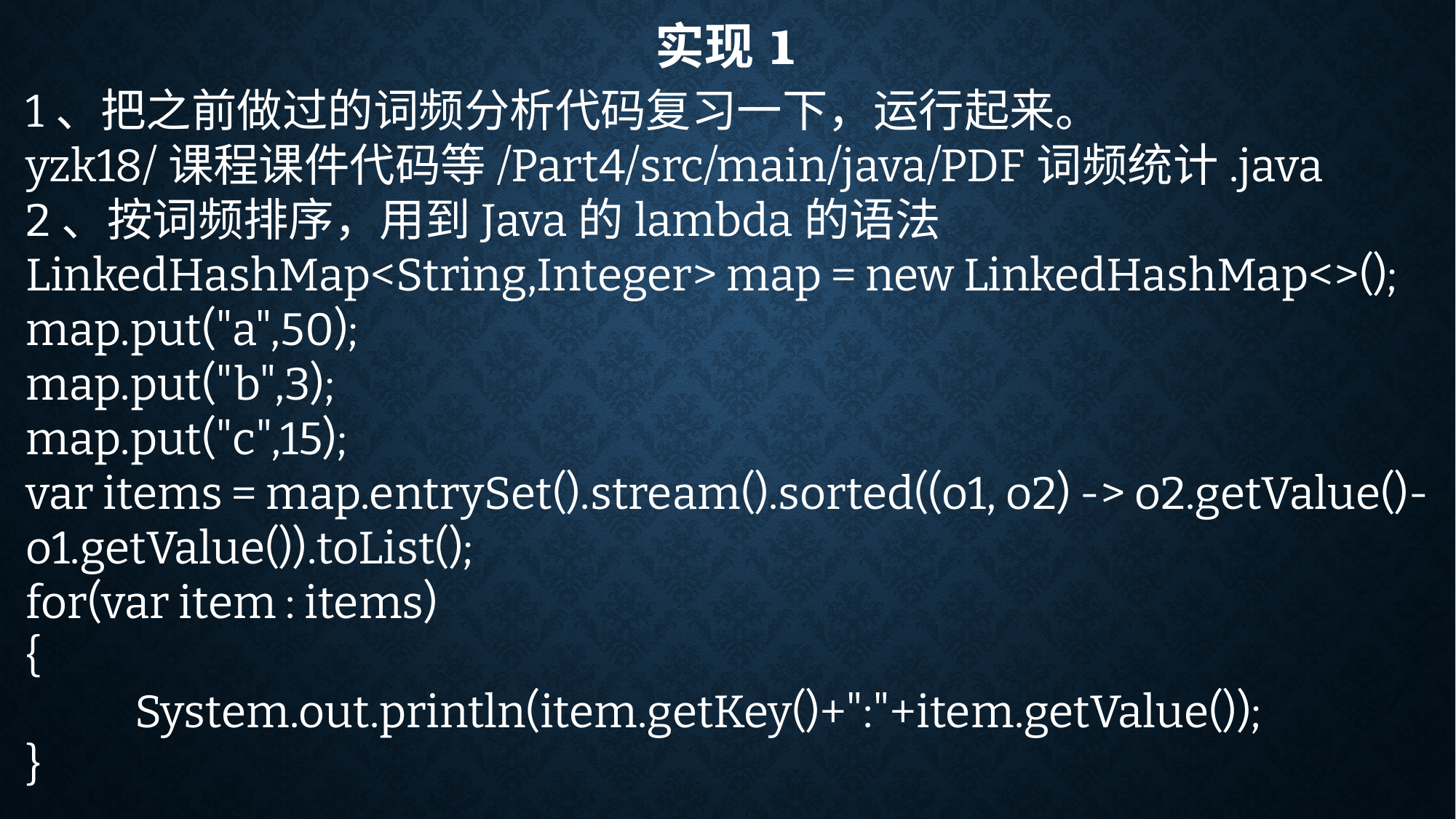

# 实现1
1、把之前做过的词频分析代码复习一下，运行起来。
yzk18/课程课件代码等/Part4/src/main/java/PDF词频统计.java
2、按词频排序，用到Java的lambda的语法
LinkedHashMap<String,Integer> map = new LinkedHashMap<>();
map.put("a",50);
map.put("b",3);
map.put("c",15);
var items = map.entrySet().stream().sorted((o1, o2) -> o2.getValue()-o1.getValue()).toList();
for(var item : items)
{
	System.out.println(item.getKey()+":"+item.getValue());
}